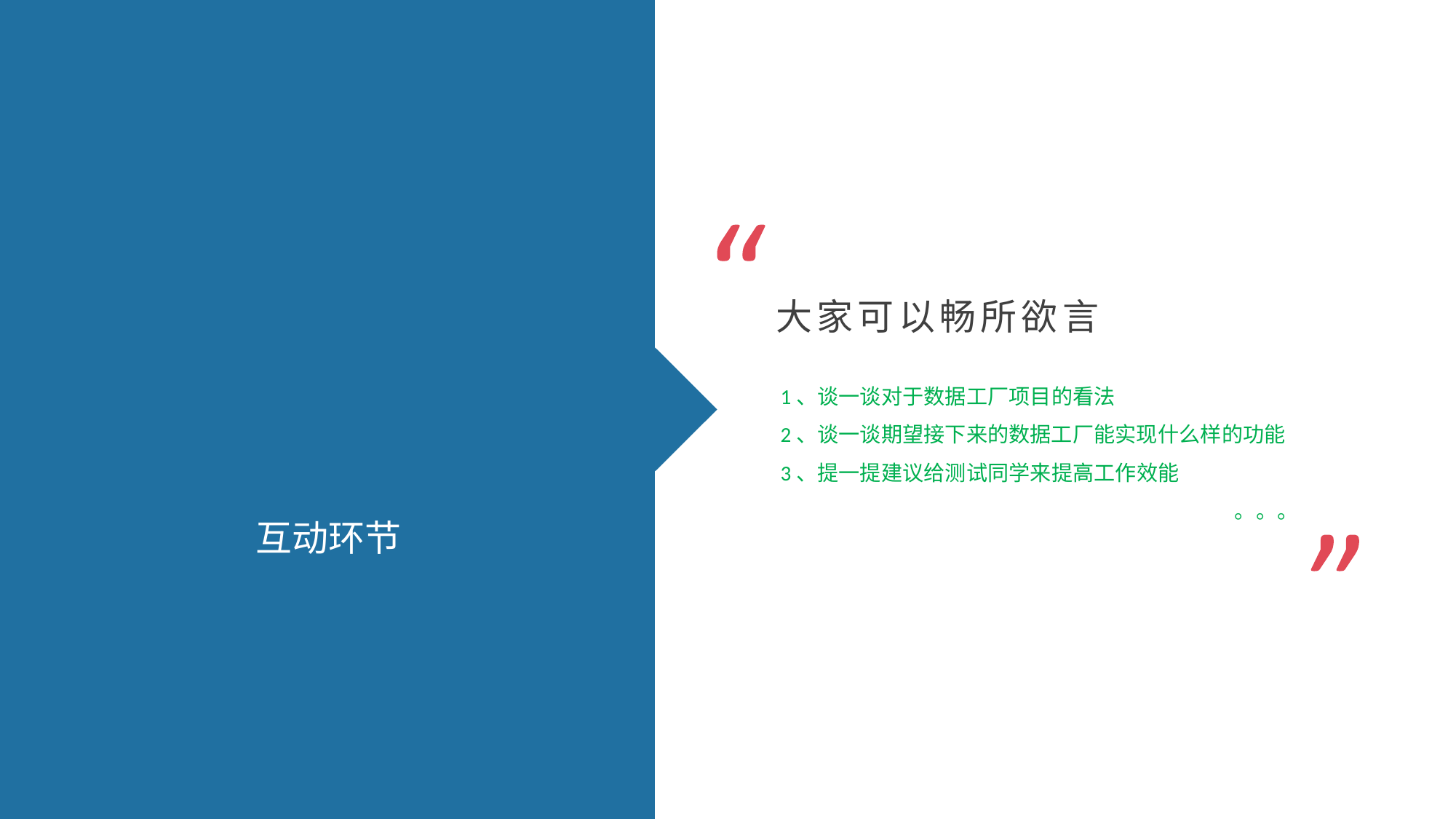

大家可以畅所欲言
1、谈一谈对于数据工厂项目的看法
2、谈一谈期望接下来的数据工厂能实现什么样的功能
3、提一提建议给测试同学来提高工作效能
                                                                                               。。。
互动环节